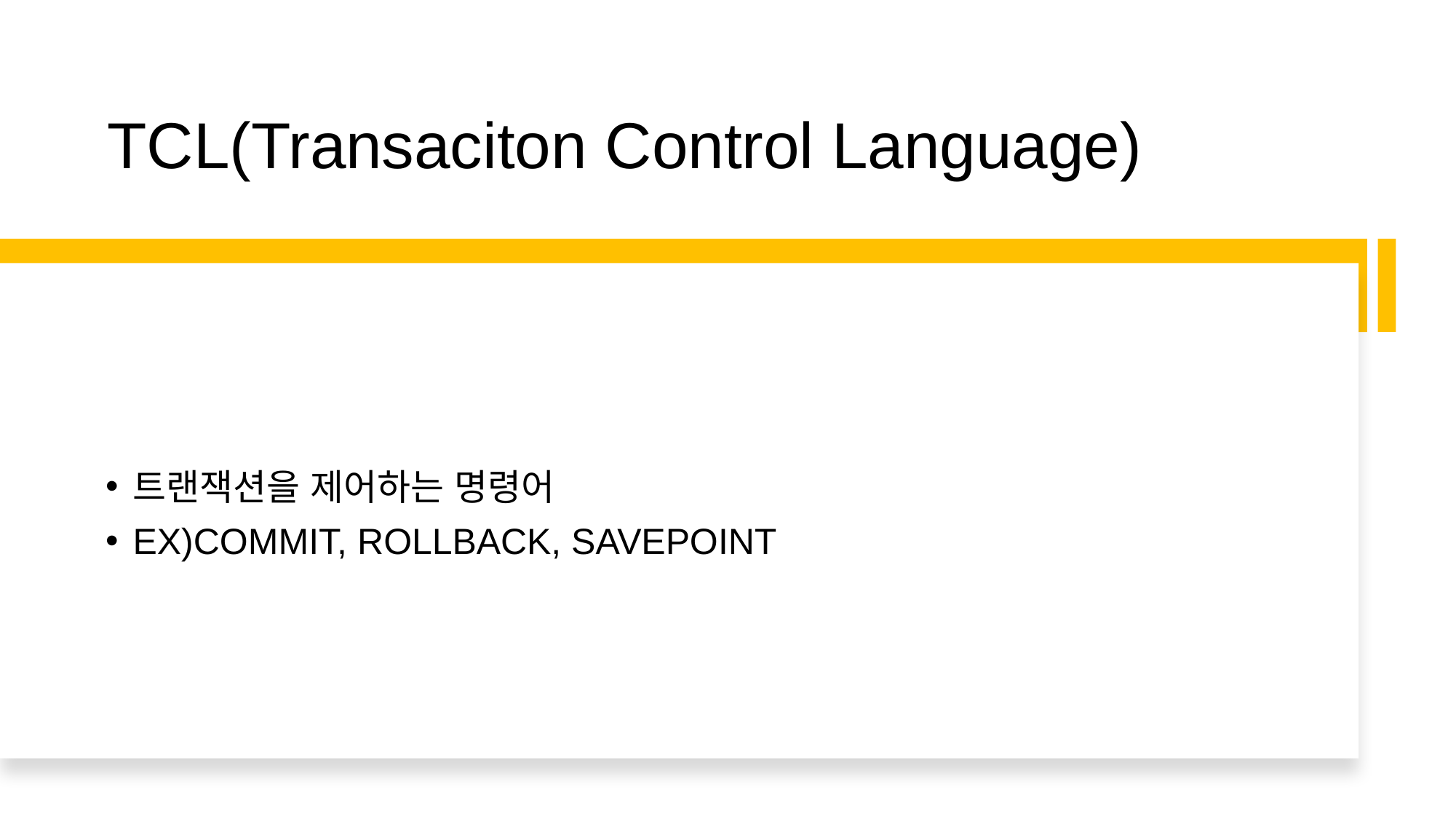

# TCL(Transaciton Control Language)

트랜잭션을 제어하는 명령어
EX)COMMIT, ROLLBACK, SAVEPOINT